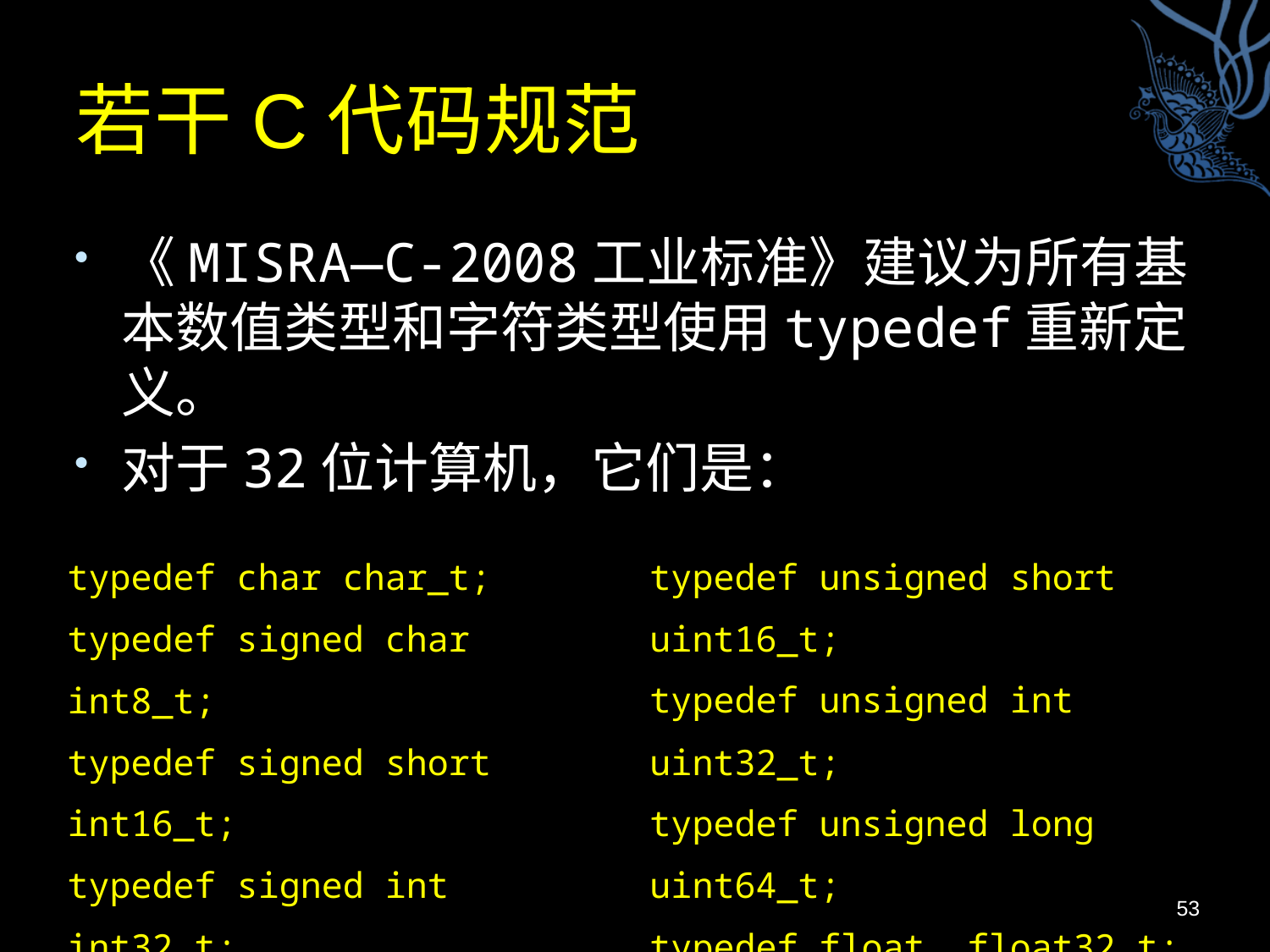

# 若干C代码规范
《MISRA—C-2008工业标准》建议为所有基本数值类型和字符类型使用typedef重新定义。
对于32位计算机，它们是：
typedef char char_t;
typedef signed char  int8_t;
typedef signed short int16_t;
typedef signed int  int32_t;
typedef signed long  int64_t;
typedef unsigned char  uint8_t;
typedef unsigned short uint16_t;
typedef unsigned int  uint32_t;
typedef unsigned long  uint64_t;
typedef float  float32_t;
typedef double float64_t;
typedef long double float128_t;
53